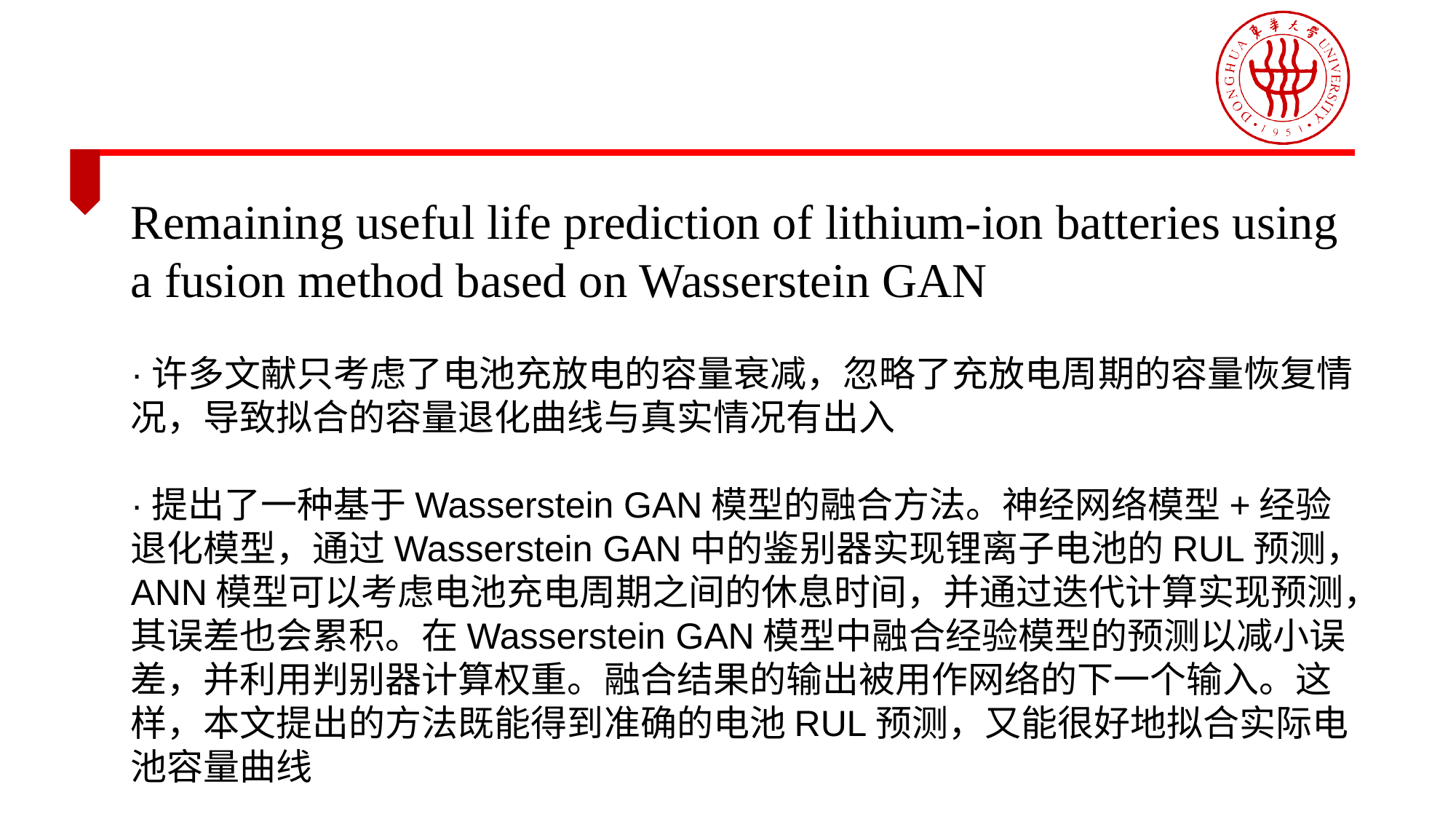

Remaining useful life prediction of lithium-ion batteries using a fusion method based on Wasserstein GAN

·许多文献只考虑了电池充放电的容量衰减，忽略了充放电周期的容量恢复情况，导致拟合的容量退化曲线与真实情况有出入

·提出了一种基于Wasserstein GAN模型的融合方法。神经网络模型+经验退化模型，通过Wasserstein GAN中的鉴别器实现锂离子电池的RUL预测，ANN模型可以考虑电池充电周期之间的休息时间，并通过迭代计算实现预测，其误差也会累积。在Wasserstein GAN模型中融合经验模型的预测以减小误差，并利用判别器计算权重。融合结果的输出被用作网络的下一个输入。这样，本文提出的方法既能得到准确的电池RUL预测，又能很好地拟合实际电池容量曲线